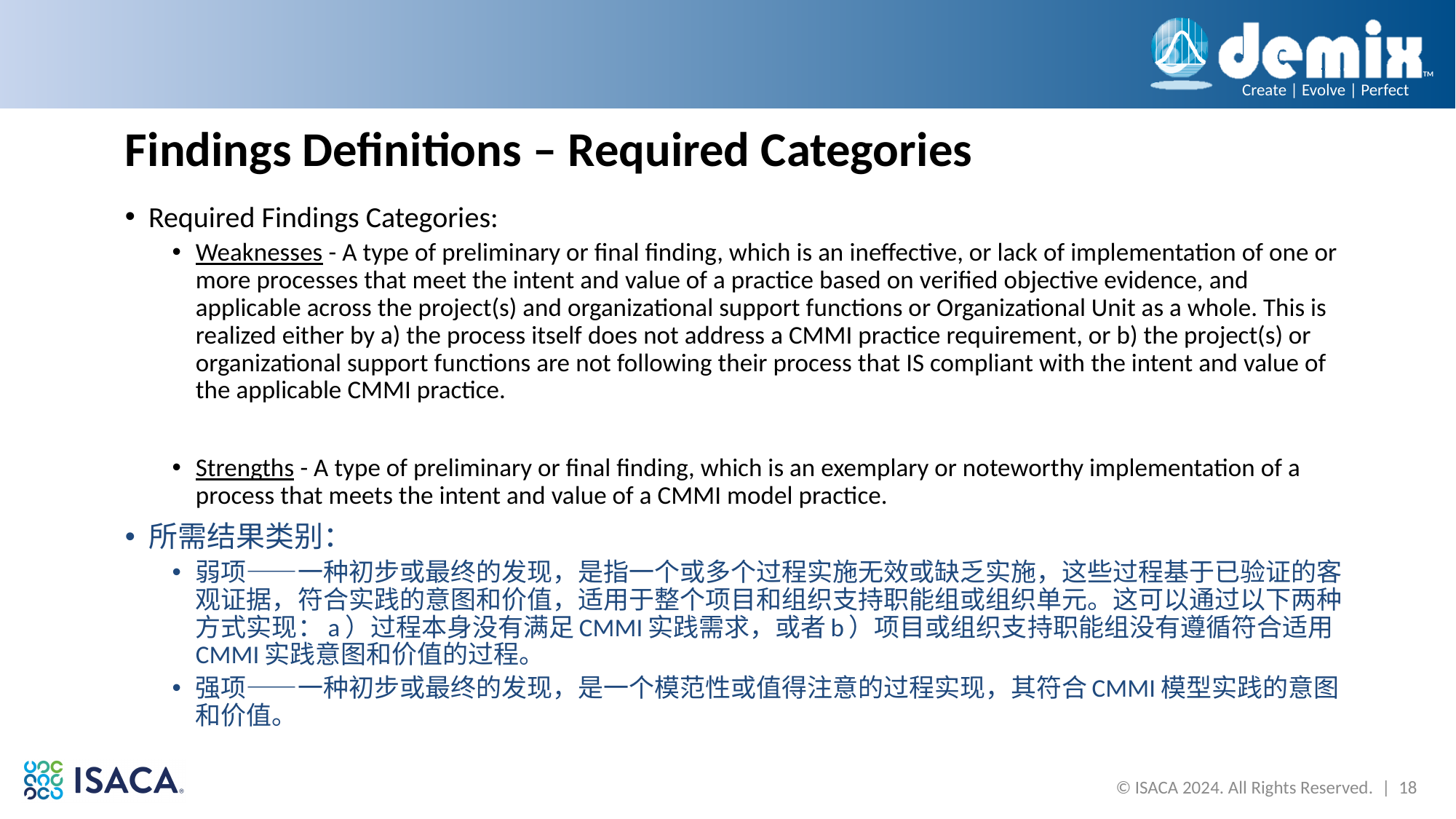

# Findings Definitions – Required Categories
Required Findings Categories:
Weaknesses - A type of preliminary or final finding, which is an ineffective, or lack of implementation of one or more processes that meet the intent and value of a practice based on verified objective evidence, and applicable across the project(s) and organizational support functions or Organizational Unit as a whole. This is realized either by a) the process itself does not address a CMMI practice requirement, or b) the project(s) or organizational support functions are not following their process that IS compliant with the intent and value of the applicable CMMI practice.

Strengths - A type of preliminary or final finding, which is an exemplary or noteworthy implementation of a process that meets the intent and value of a CMMI model practice.
所需结果类别：
弱项——一种初步或最终的发现，是指一个或多个过程实施无效或缺乏实施，这些过程基于已验证的客观证据，符合实践的意图和价值，适用于整个项目和组织支持职能组或组织单元。这可以通过以下两种方式实现：a）过程本身没有满足CMMI实践需求，或者b）项目或组织支持职能组没有遵循符合适用CMMI实践意图和价值的过程。
强项——一种初步或最终的发现，是一个模范性或值得注意的过程实现，其符合CMMI模型实践的意图和价值。